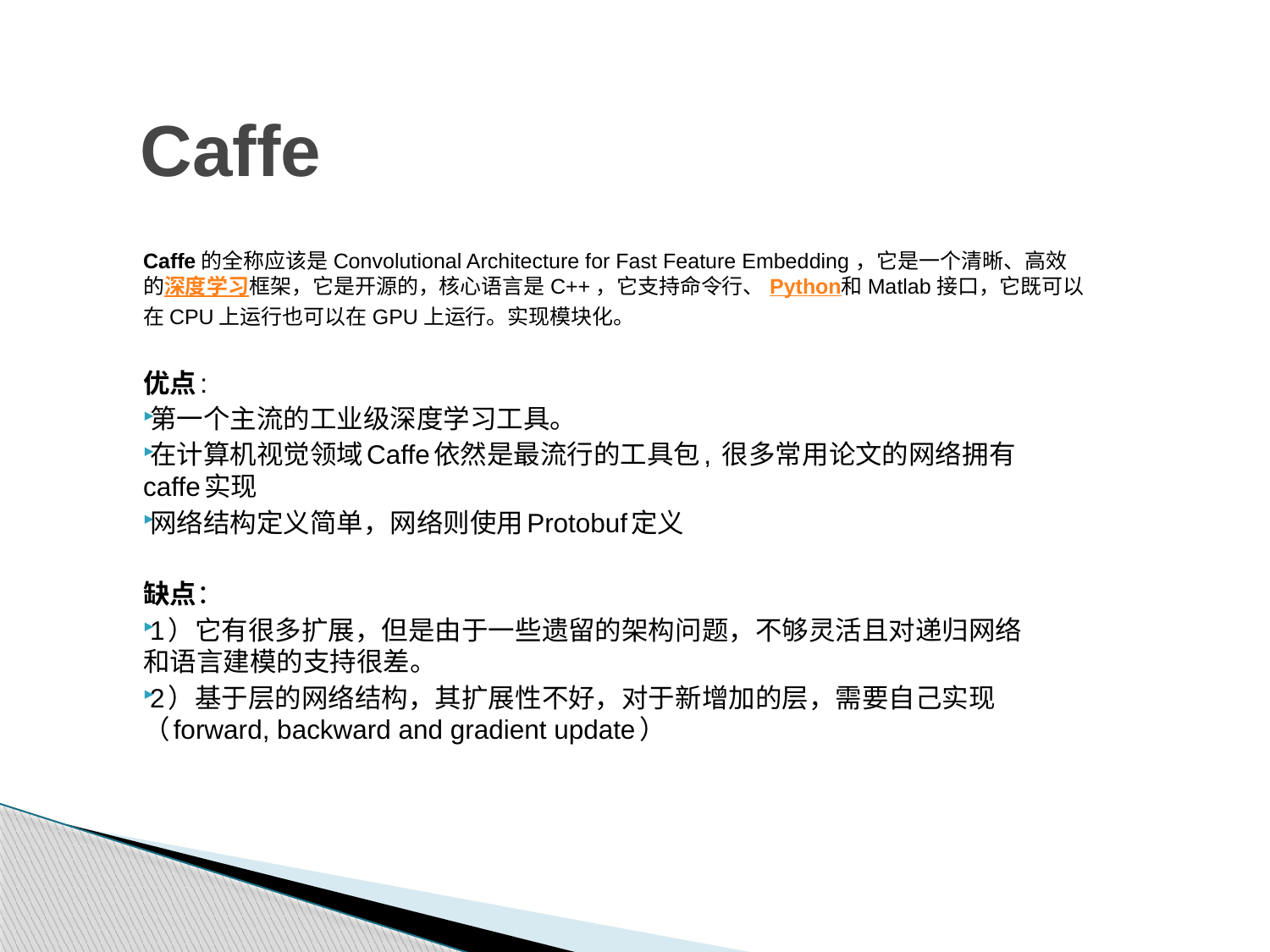

# Caffe
Caffe的全称应该是Convolutional Architecture for Fast Feature Embedding，它是一个清晰、高效的深度学习框架，它是开源的，核心语言是C++，它支持命令行、Python和Matlab接口，它既可以在CPU上运行也可以在GPU上运行。实现模块化。
优点:
第一个主流的工业级深度学习工具。
在计算机视觉领域Caffe依然是最流行的工具包, 很多常用论文的网络拥有caffe实现
网络结构定义简单，网络则使用Protobuf定义

缺点：
1）它有很多扩展，但是由于一些遗留的架构问题，不够灵活且对递归网络和语言建模的支持很差。
2）基于层的网络结构，其扩展性不好，对于新增加的层，需要自己实现（forward, backward and gradient update）